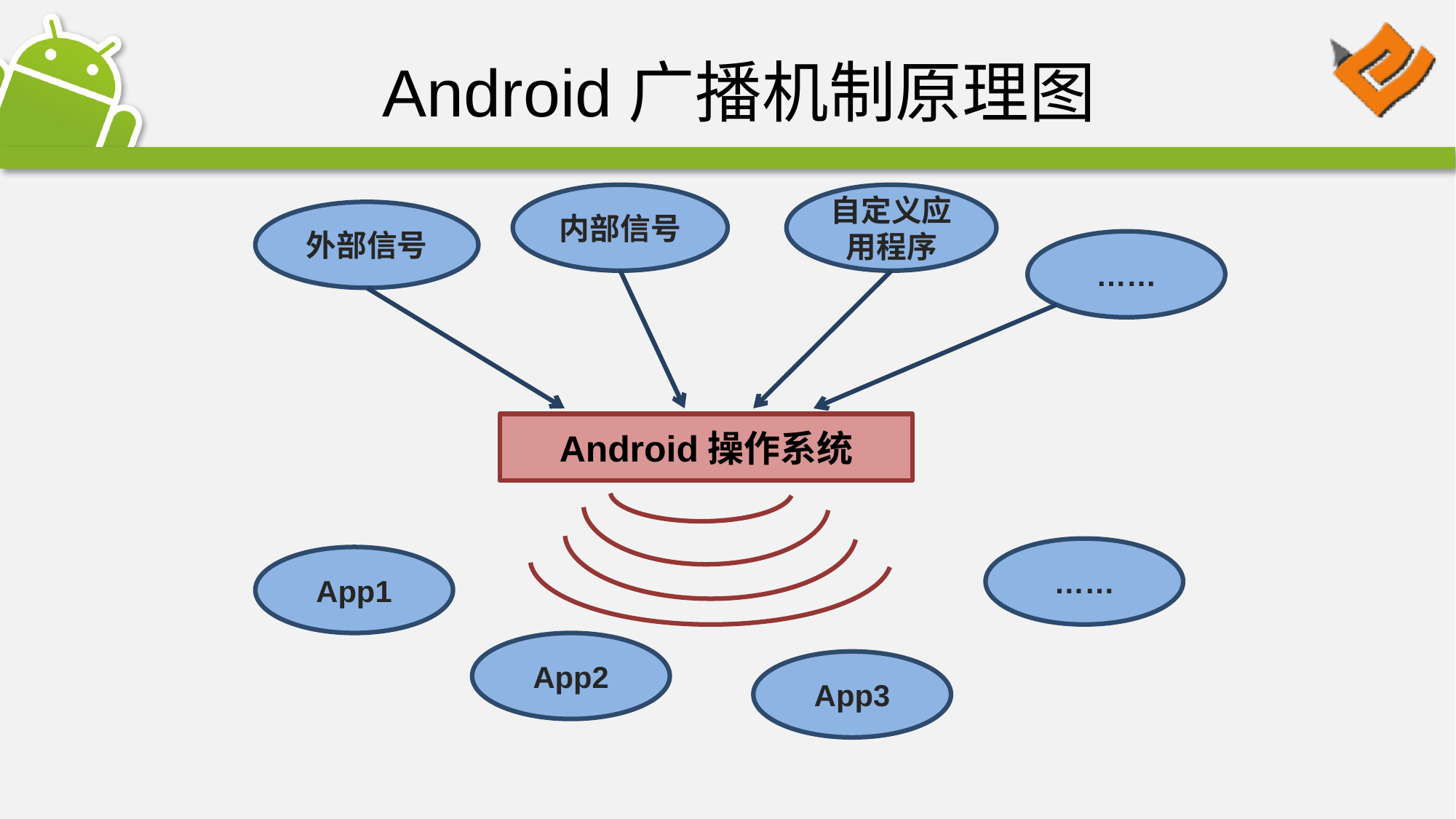

# Android广播机制原理图
内部信号
自定义应用程序
外部信号
……
Android操作系统

……
App1
App2
App3